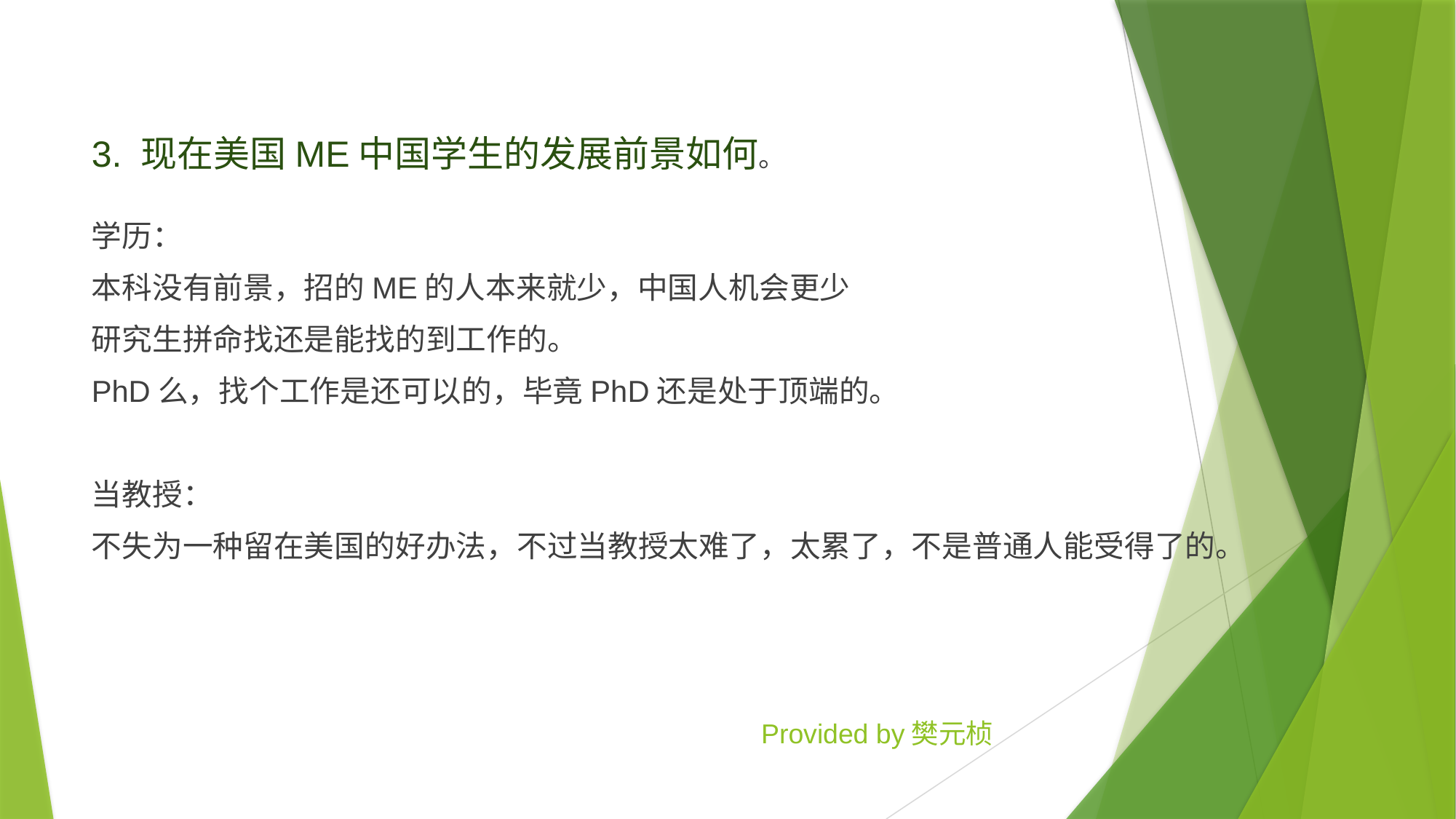

3. 现在美国ME中国学生的发展前景如何。
学历：
本科没有前景，招的ME的人本来就少，中国人机会更少
研究生拼命找还是能找的到工作的。
PhD么，找个工作是还可以的，毕竟PhD还是处于顶端的。

当教授：
不失为一种留在美国的好办法，不过当教授太难了，太累了，不是普通人能受得了的。

Provided by樊元桢